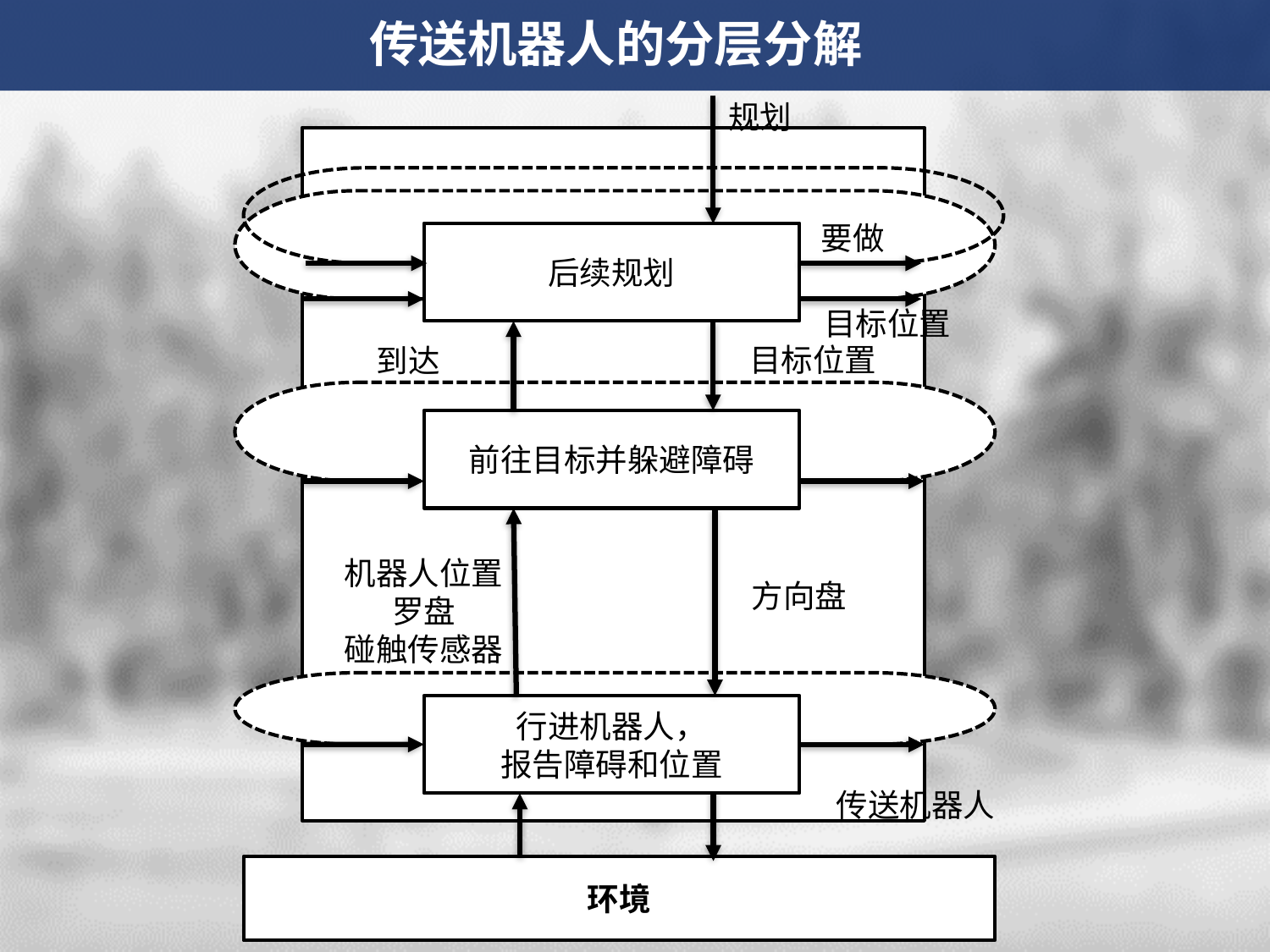

传送机器人的分层分解
规划

要做
后续规划
目标位置
目标位置
到达

前往目标并躲避障碍
机器人位置
罗盘
碰触传感器
方向盘

行进机器人，
报告障碍和位置
传送机器人
环境